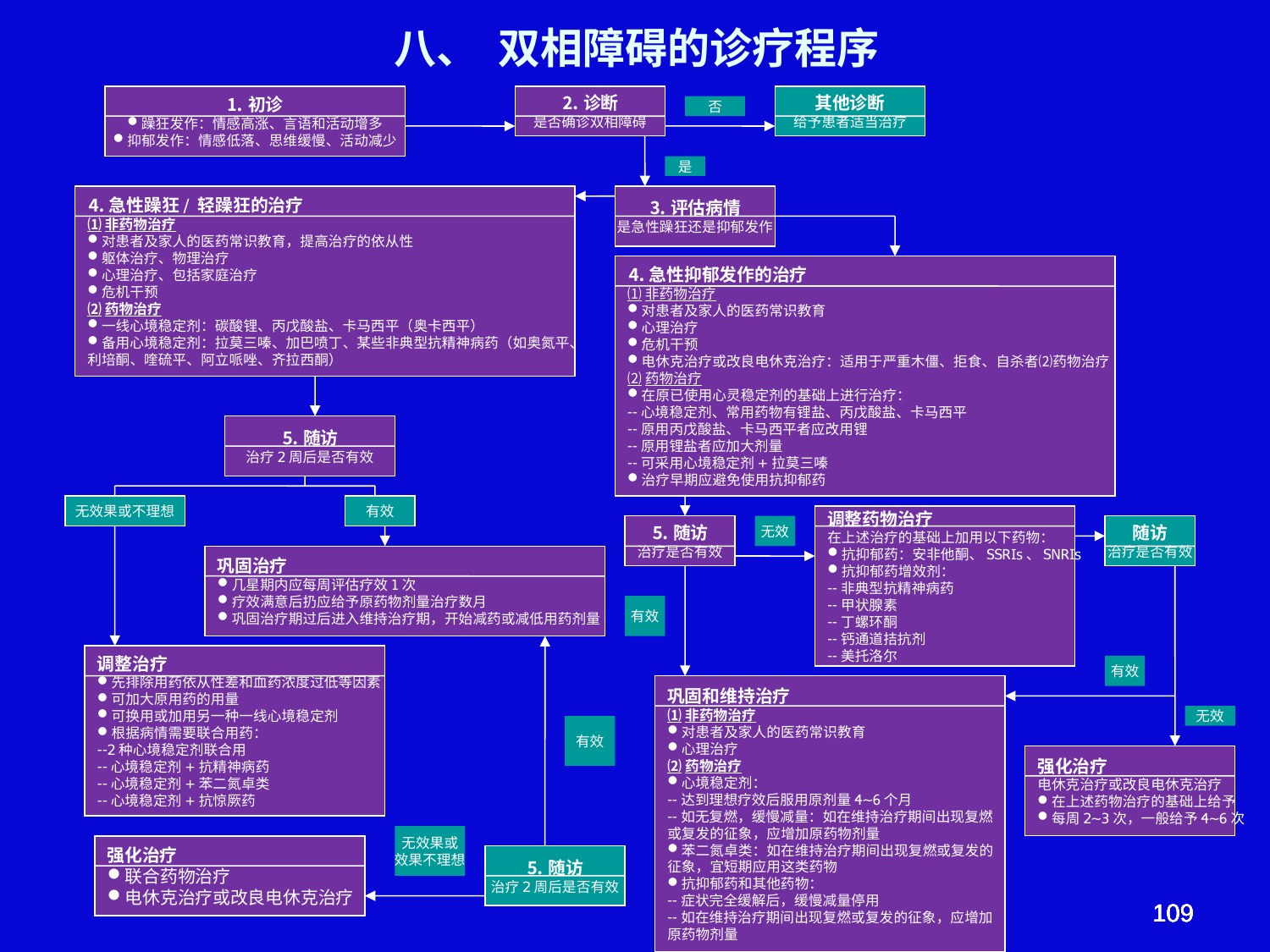

# 八、  双相障碍的诊疗程序
⒈初诊
躁狂发作：情感高涨、言语和活动增多
抑郁发作：情感低落、思维缓慢、活动减少
⒉诊断
是否确诊双相障碍
其他诊断
给予患者适当治疗
否

是
⒋急性躁狂/轻躁狂的治疗
⑴非药物治疗
对患者及家人的医药常识教育，提高治疗的依从性
躯体治疗、物理治疗
心理治疗、包括家庭治疗
危机干预
⑵药物治疗
一线心境稳定剂：碳酸锂、丙戊酸盐、卡马西平（奥卡西平）
备用心境稳定剂：拉莫三嗪、加巴喷丁、某些非典型抗精神病药（如奥氮平、
利培酮、喹硫平、阿立哌唑、齐拉西酮）
⒊评估病情
是急性躁狂还是抑郁发作

⒋急性抑郁发作的治疗
⑴非药物治疗
对患者及家人的医药常识教育
心理治疗
危机干预
电休克治疗或改良电休克治疗：适用于严重木僵、拒食、自杀者⑵药物治疗
⑵药物治疗
在原已使用心灵稳定剂的基础上进行治疗：
--心境稳定剂、常用药物有锂盐、丙戊酸盐、卡马西平
--原用丙戊酸盐、卡马西平者应改用锂
--原用锂盐者应加大剂量
--可采用心境稳定剂+拉莫三嗪
治疗早期应避免使用抗抑郁药

⒌随访
治疗2周后是否有效

无效果或不理想
有效

调整药物治疗
在上述治疗的基础上加用以下药物：
抗抑郁药：安非他酮、SSRIs、SNRIs
抗抑郁药增效剂：
--非典型抗精神病药
--甲状腺素
--丁螺环酮
--钙通道拮抗剂
--美托洛尔
⒌随访
治疗是否有效
无效
随访
治疗是否有效

巩固治疗
几星期内应每周评估疗效1次
疗效满意后扔应给予原药物剂量治疗数月
巩固治疗期过后进入维持治疗期，开始减药或减低用药剂量

有效

调整治疗
先排除用药依从性差和血药浓度过低等因素
可加大原用药的用量
可换用或加用另一种一线心境稳定剂
根据病情需要联合用药：
--2种心境稳定剂联合用
--心境稳定剂+抗精神病药
--心境稳定剂+苯二氮卓类
--心境稳定剂+抗惊厥药
有效

巩固和维持治疗
⑴非药物治疗
对患者及家人的医药常识教育
心理治疗
⑵药物治疗
心境稳定剂：
--达到理想疗效后服用原剂量4~6个月
--如无复燃，缓慢减量：如在维持治疗期间出现复燃
或复发的征象，应增加原药物剂量
苯二氮卓类：如在维持治疗期间出现复燃或复发的
征象，宜短期应用这类药物
抗抑郁药和其他药物：
--症状完全缓解后，缓慢减量停用
--如在维持治疗期间出现复燃或复发的征象，应增加
原药物剂量

无效
有效
强化治疗
电休克治疗或改良电休克治疗
在上述药物治疗的基础上给予
每周2~3次，一般给予4~6次

无效果或
效果不理想
强化治疗
联合药物治疗
电休克治疗或改良电休克治疗
⒌随访
治疗2周后是否有效

109
109
109
109
109
109